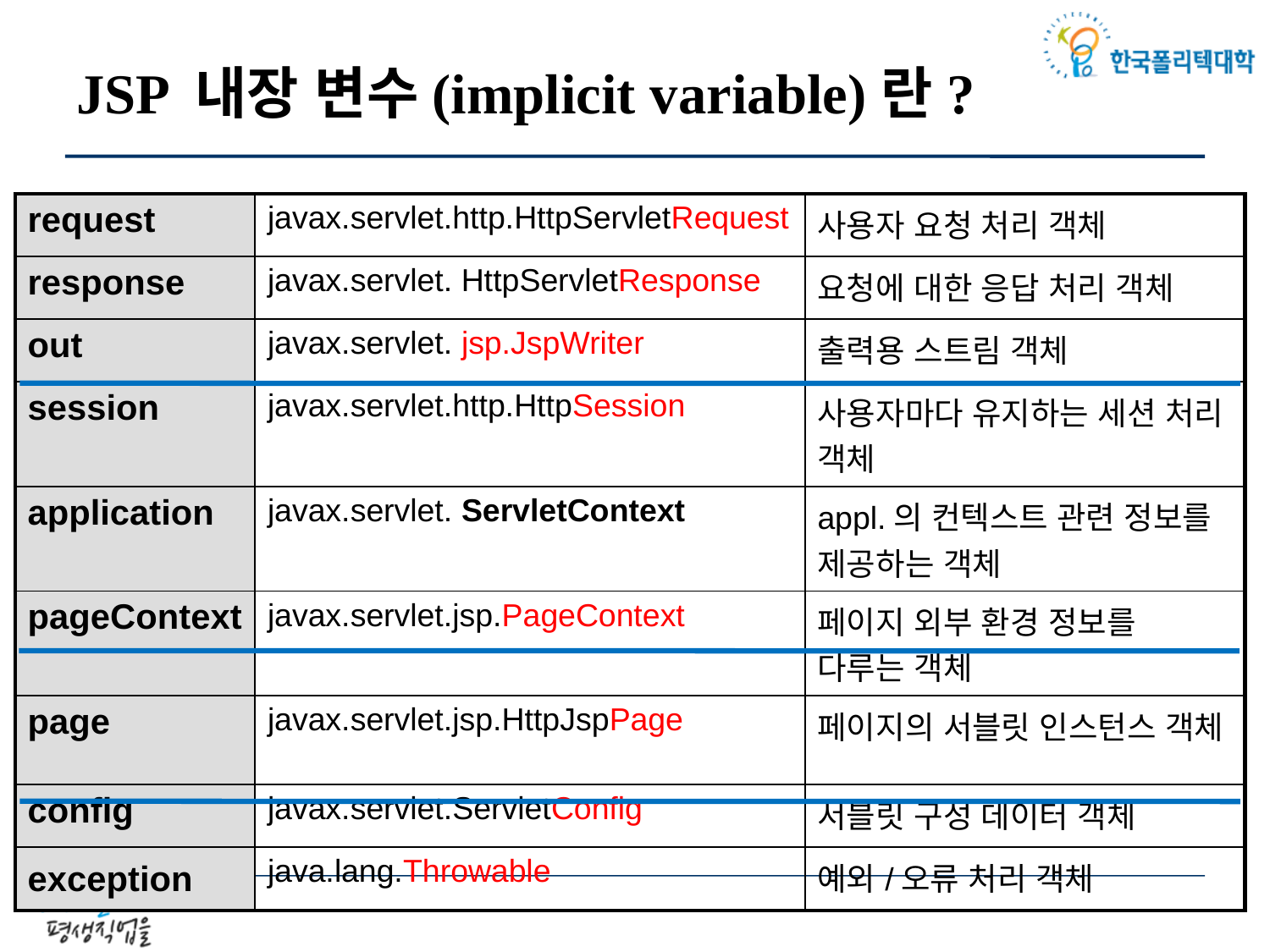

# JSP 내장 변수(implicit variable)란?
| request | javax.servlet.http.HttpServletRequest | 사용자 요청 처리 객체 |
| --- | --- | --- |
| response | javax.servlet. HttpServletResponse | 요청에 대한 응답 처리 객체 |
| out | javax.servlet. jsp.JspWriter | 출력용 스트림 객체 |
| session | javax.servlet.http.HttpSession | 사용자마다 유지하는 세션 처리 객체 |
| application | javax.servlet. ServletContext | appl.의 컨텍스트 관련 정보를 제공하는 객체 |
| pageContext | javax.servlet.jsp.PageContext | 페이지 외부 환경 정보를 다루는 객체 |
| page | javax.servlet.jsp.HttpJspPage | 페이지의 서블릿 인스턴스 객체 |
| config | javax.servlet.ServletConfig | 서블릿 구성 데이터 객체 |
| exception | java.lang.Throwable | 예외/오류 처리 객체 |